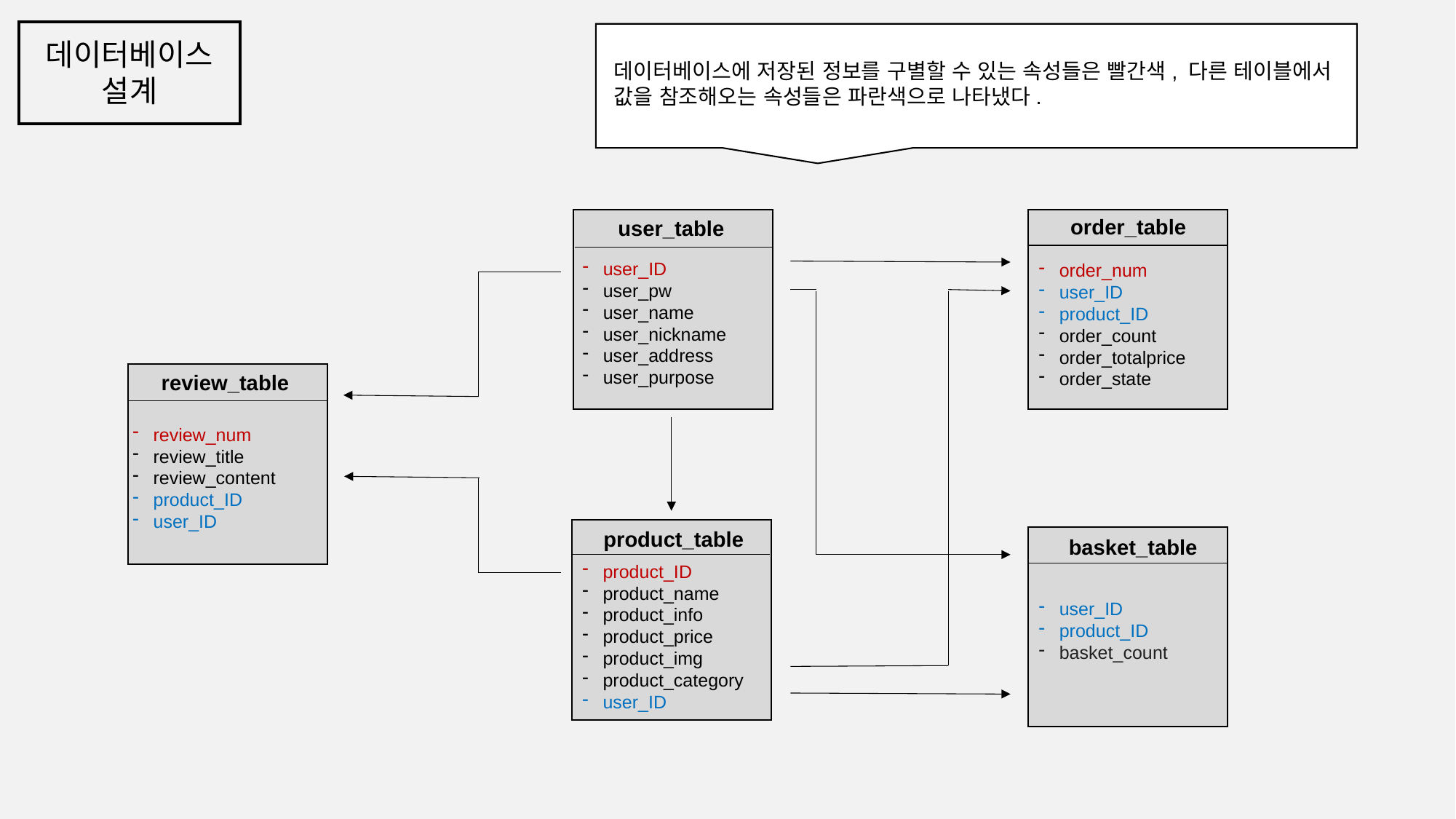

데이터베이스
설계

데이터베이스에 저장된 정보를 구별할 수 있는 속성들은 빨간색, 다른 테이블에서 값을 참조해오는 속성들은 파란색으로 나타냈다.
order_table
user_table

user_ID
user_pw
user_name
user_nickname
user_address
user_purpose
order_num
user_ID
product_ID
order_count
order_totalprice
order_state
review_table

review_num
review_title
review_content
product_ID
user_ID

product_table

basket_table
product_ID
product_name
product_info
product_price
product_img
product_category
user_ID
user_ID
product_ID
basket_count